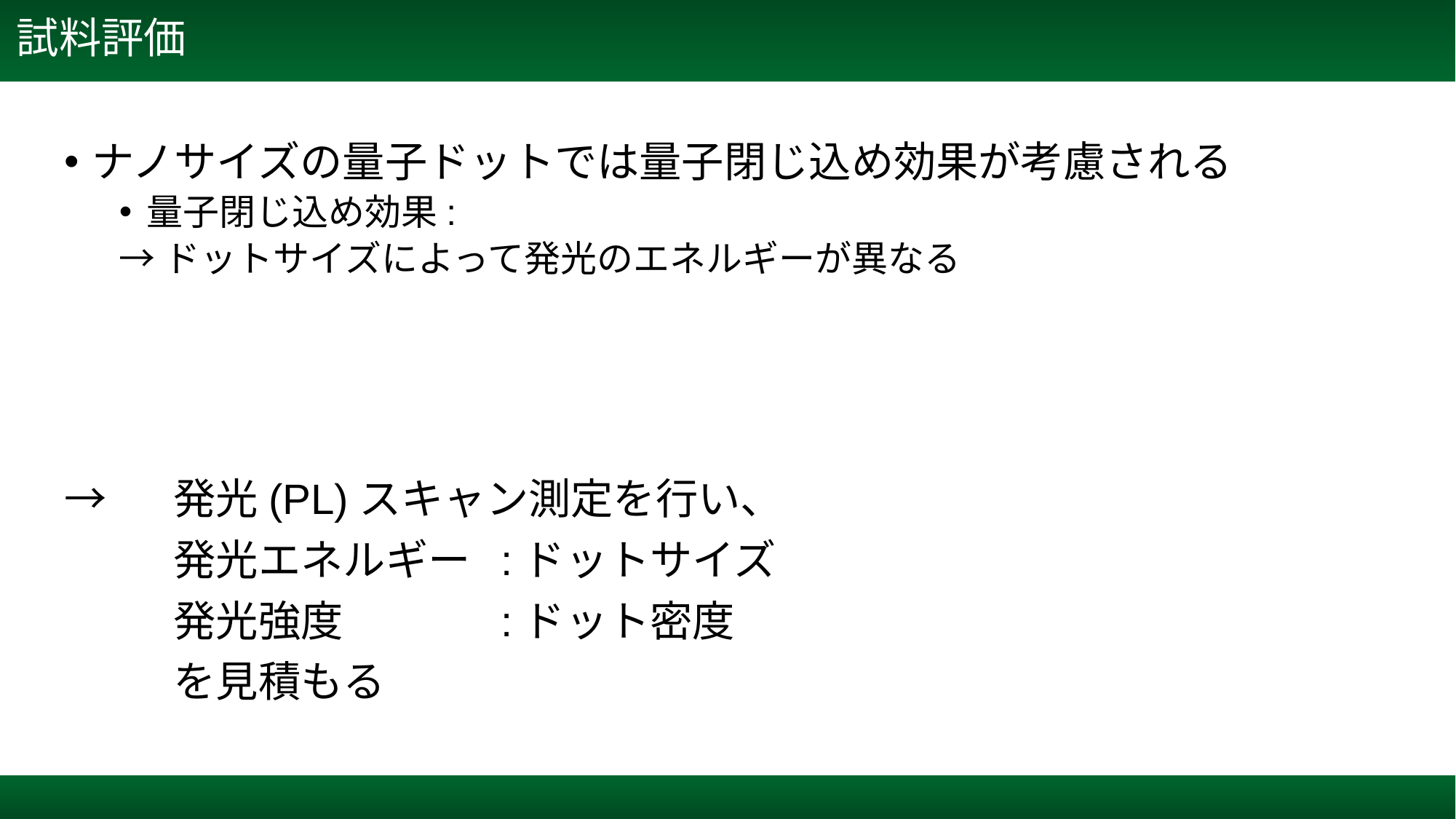

試料評価
ナノサイズの量子ドットでは量子閉じ込め効果が考慮される
量子閉じ込め効果:
→ドットサイズによって発光のエネルギーが異なる

→	発光(PL)スキャン測定を行い、
         	発光エネルギー	:ドットサイズ
         	発光強度		:ドット密度
   	を見積もる